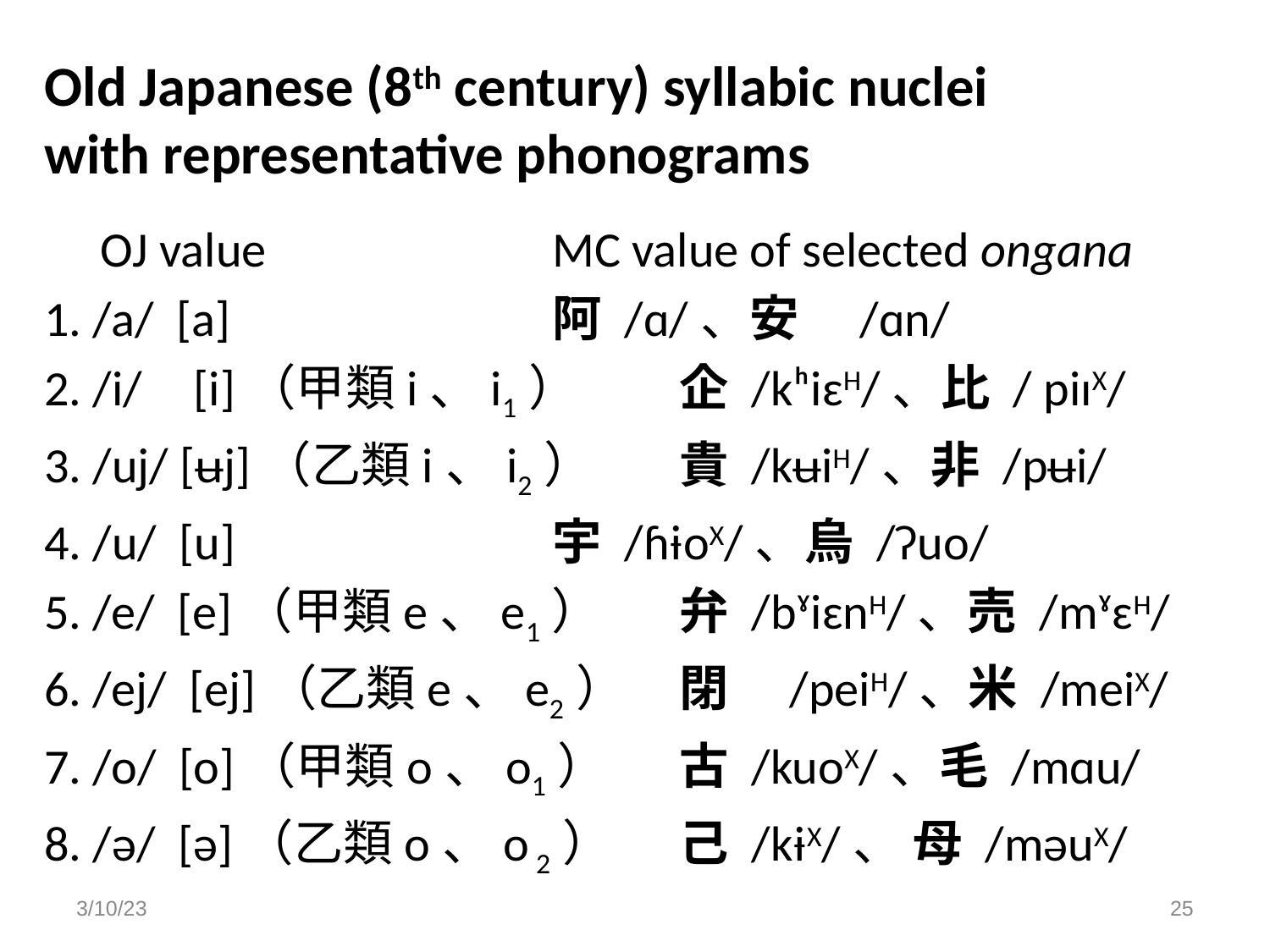

# Old Japanese (8th century) syllabic nuclei with representative phonograms
     OJ value			MC value of selected ongana
1. /a/  [a]			阿 /ɑ/、安　/ɑn/
2. /i/ 	  [i]（甲類i、i1）	企 /kʰiɛH/、比 / piɪX/
3. /uj/ [ʉj]（乙類i、i2）	貴 /kʉiH/、非 /pʉi/
4. /u/  [u] 			宇 /ɦɨoX/、烏 /ʔuo/
5. /e/  [e]（甲類e、e1）	弁 /bˠiɛnH/、売 /mˠɛH/
6. /ej/  [ej]（乙類e、e2）	閉　/peiH/、米 /meiX/
7. /o/  [o]（甲類o、o1）	古 /kuoX/、毛 /mɑu/
8. /ə/  [ə]（乙類o、o 2）	己 /kɨX/、 母 /məuX/

3/10/23

25